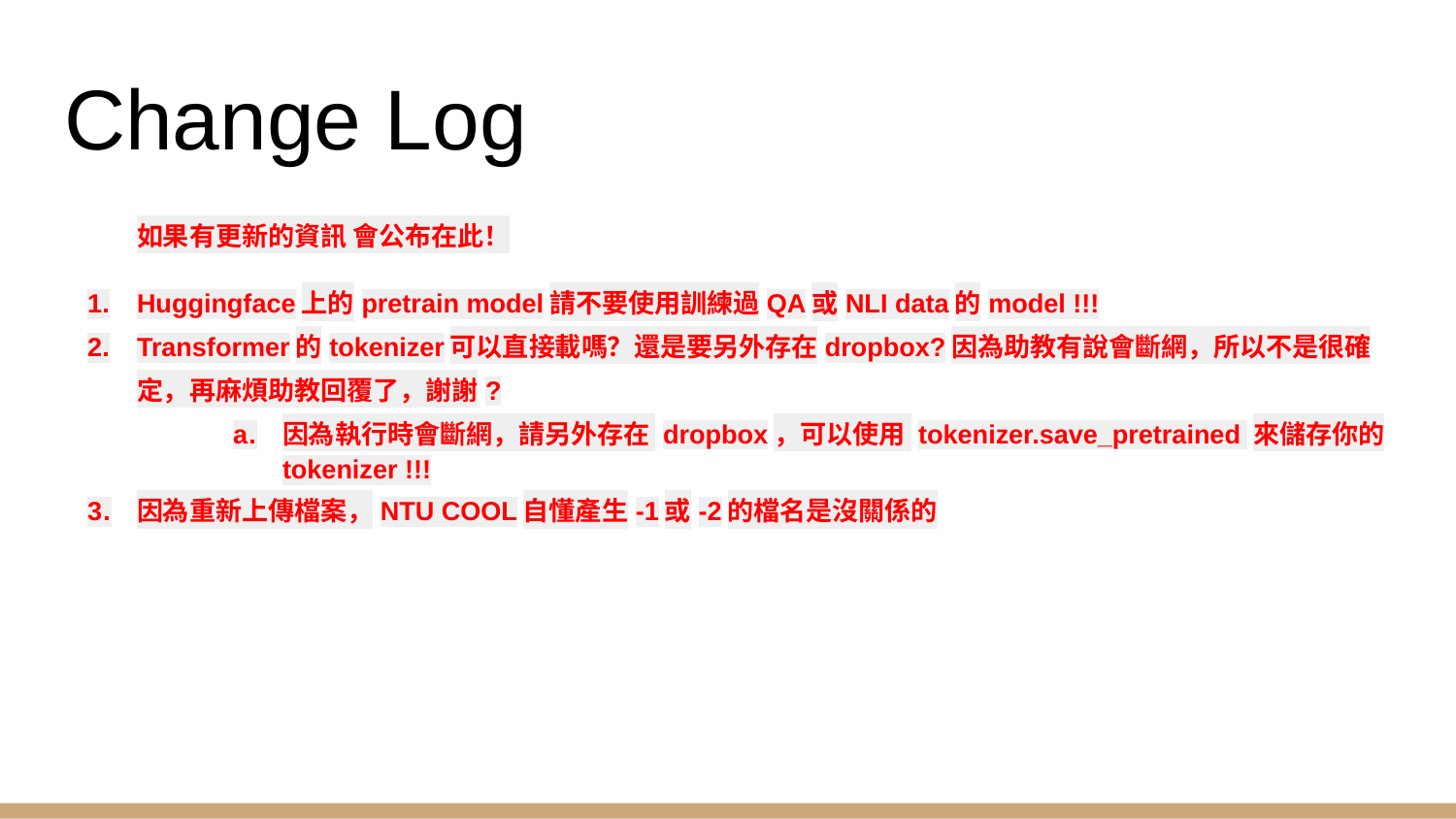

# Change Log
如果有更新的資訊 會公布在此！
Huggingface上的pretrain model請不要使用訓練過QA或NLI data的model !!!
Transformer的tokenizer可以直接載嗎？還是要另外存在dropbox?因為助教有說會斷網，所以不是很確定，再麻煩助教回覆了，謝謝?
因為執行時會斷網，請另外存在 dropbox，可以使用 tokenizer.save_pretrained 來儲存你的 tokenizer !!!
因為重新上傳檔案，NTU COOL自懂產生-1或-2的檔名是沒關係的